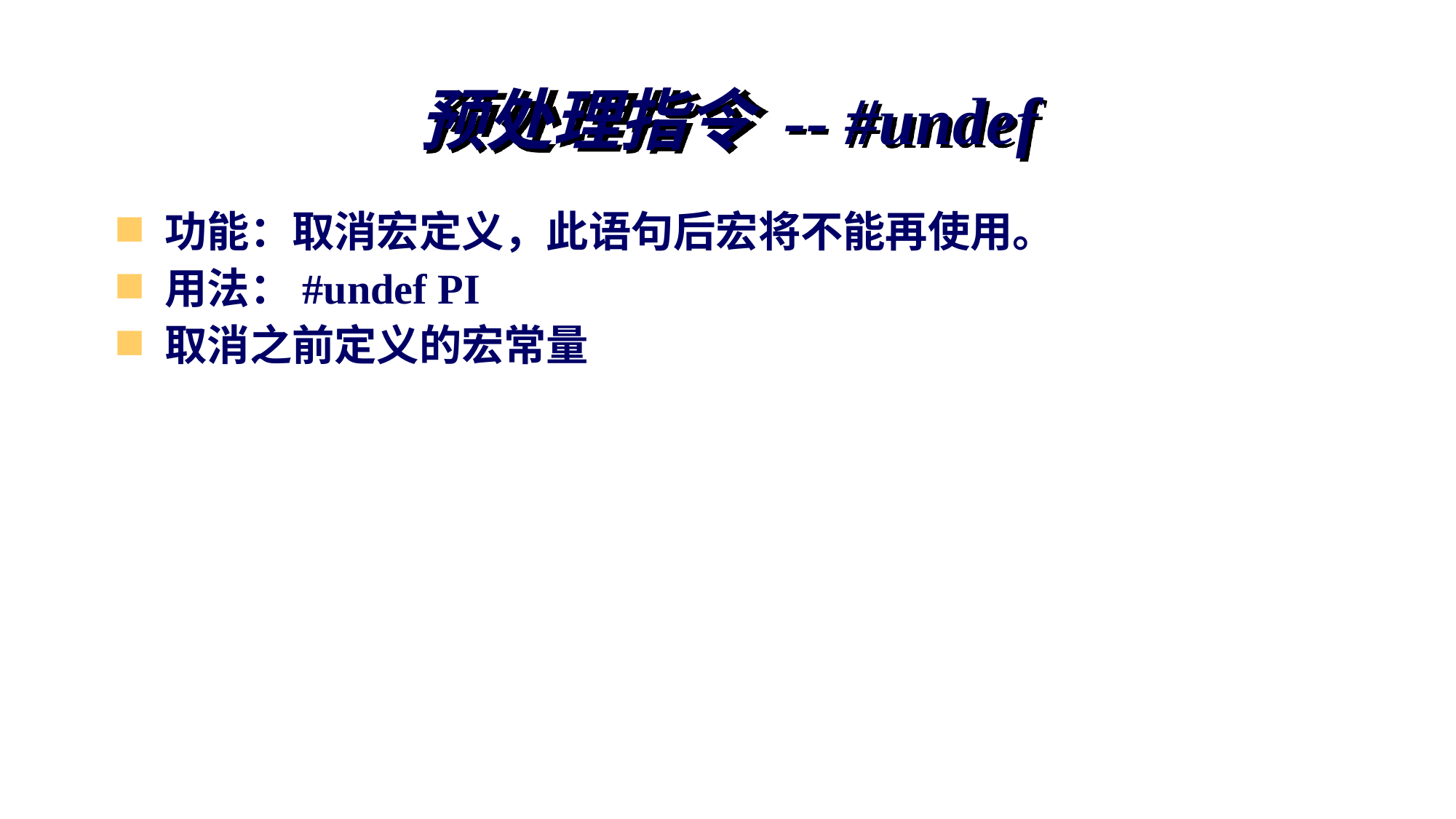

# 预处理指令 -- #undef
功能：取消宏定义，此语句后宏将不能再使用。
用法：#undef PI
取消之前定义的宏常量